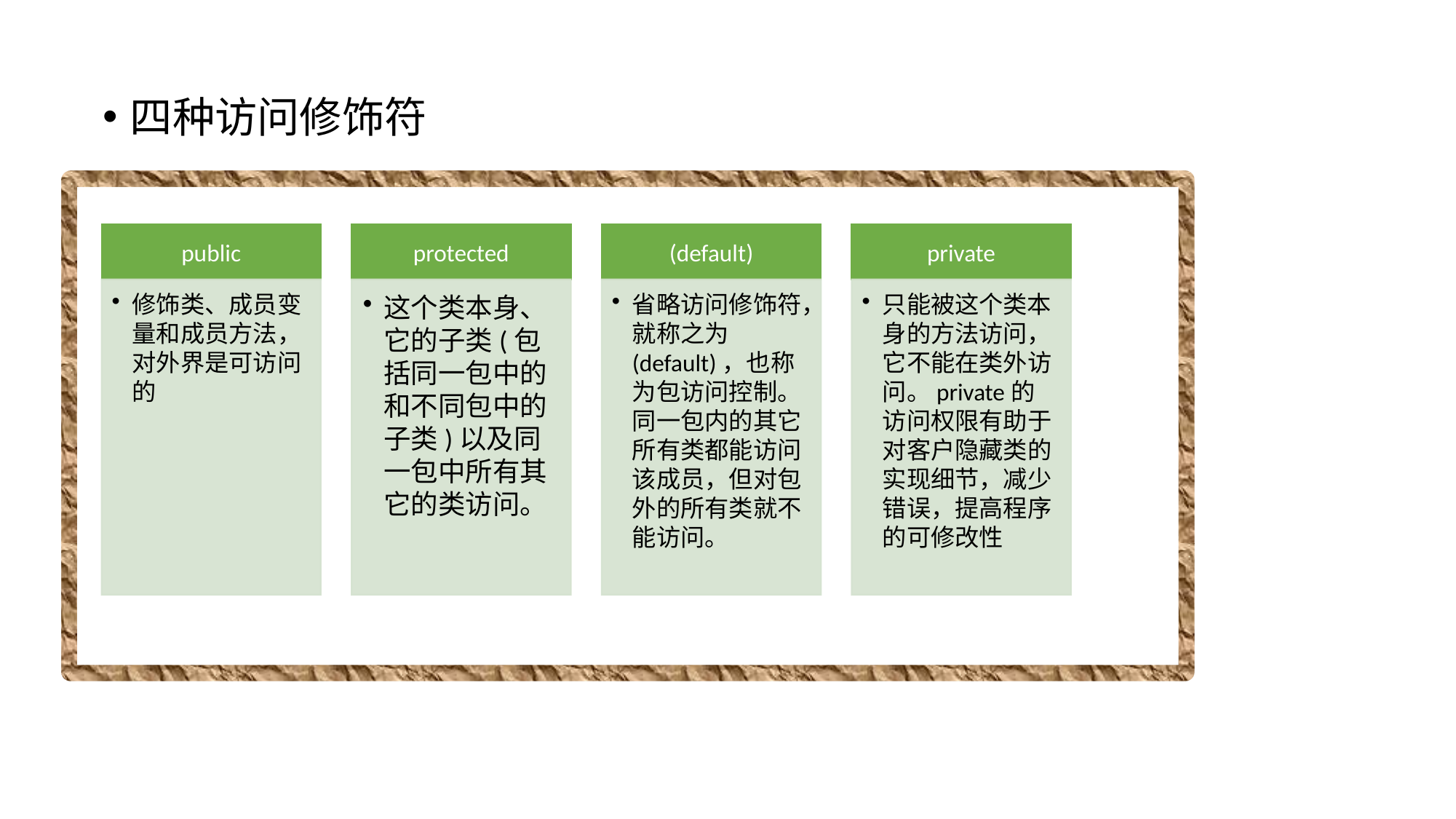

四种访问修饰符

public
修饰类、成员变量和成员方法，对外界是可访问的
protected
这个类本身、它的子类(包括同一包中的和不同包中的子类)以及同一包中所有其它的类访问。
(default)
省略访问修饰符，就称之为(default)，也称为包访问控制。同一包内的其它所有类都能访问该成员，但对包外的所有类就不能访问。
private
只能被这个类本身的方法访问，它不能在类外访问。private的访问权限有助于对客户隐藏类的实现细节，减少错误，提高程序的可修改性